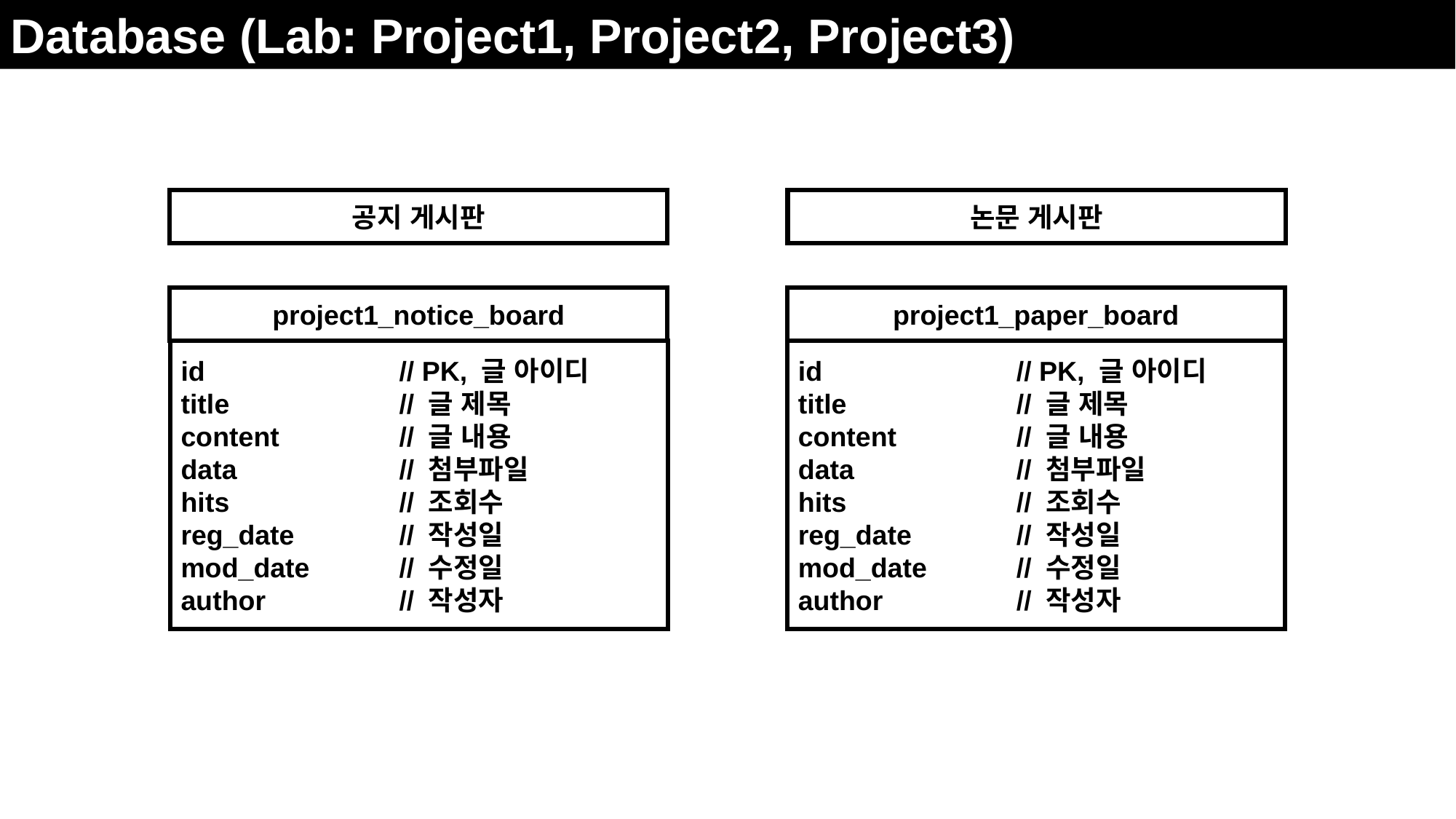

Database (Lab: Project1, Project2, Project3)
공지 게시판
논문 게시판
project1_notice_board
id		// PK, 글 아이디
title		// 글 제목
content		// 글 내용
data		// 첨부파일
hits		// 조회수
reg_date	// 작성일
mod_date	// 수정일
author		// 작성자
project1_paper_board
id		// PK, 글 아이디
title		// 글 제목
content		// 글 내용
data		// 첨부파일
hits		// 조회수
reg_date	// 작성일
mod_date	// 수정일
author		// 작성자